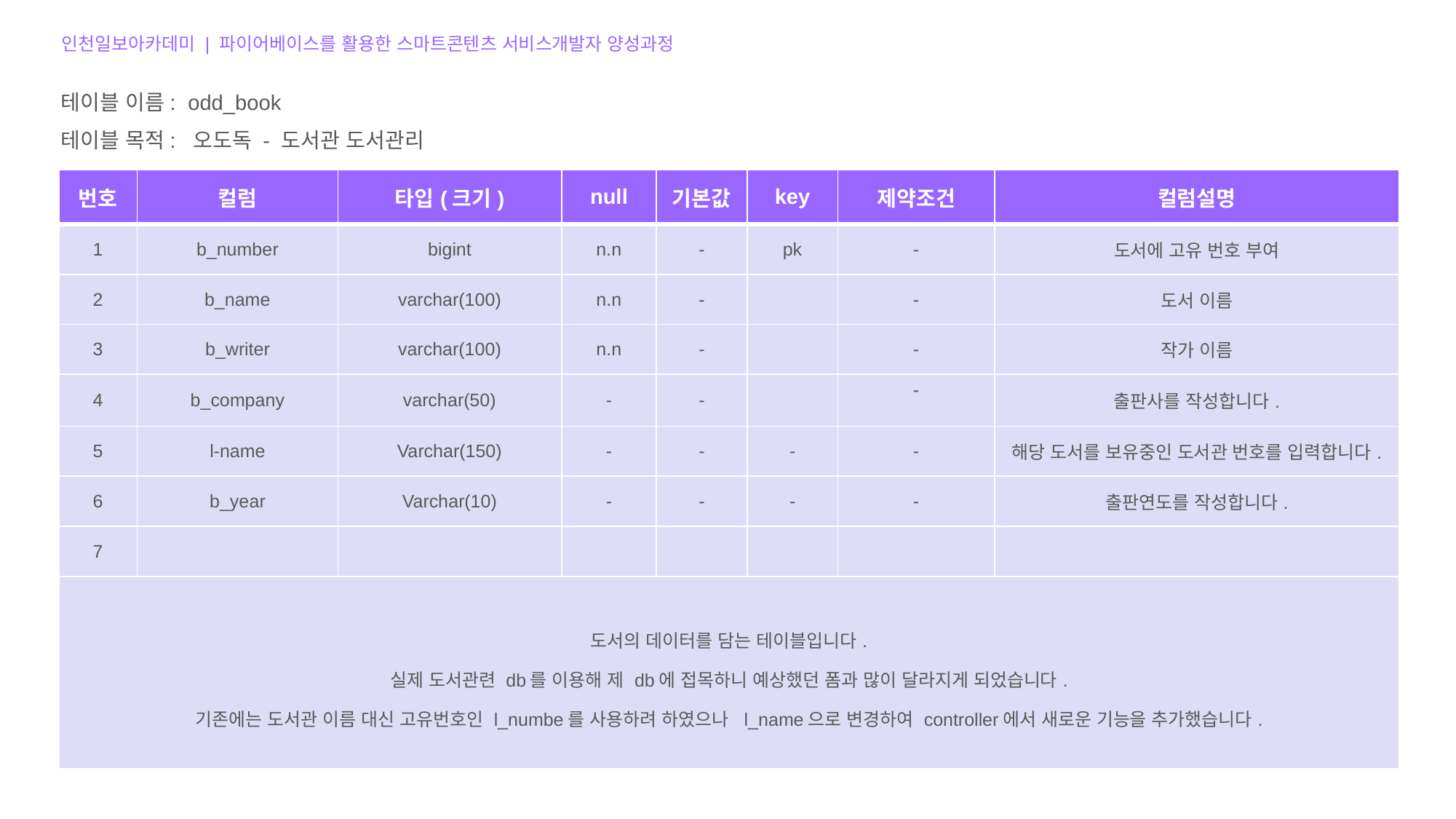

인천일보아카데미 | 파이어베이스를 활용한 스마트콘텐츠 서비스개발자 양성과정
테이블 이름:  odd_book
테이블 목적:  오도독 - 도서관 도서관리
| 번호 | 컬럼 | 타입(크기) | null | 기본값 | key | 제약조건 | 컬럼설명 |
| --- | --- | --- | --- | --- | --- | --- | --- |
| 1 | b\_number | bigint | n.n | - | pk | - | 도서에 고유 번호 부여 |
| 2 | b\_name | varchar(100) | n.n | - |  | - | 도서 이름 |
| 3 | b\_writer | varchar(100) | n.n | - |  | - | 작가 이름 |
| 4 | b\_company | varchar(50) | - | - |  | - | 출판사를 작성합니다. |
| 5 | l-name | Varchar(150) | - | - | - | - | 해당 도서를 보유중인 도서관 번호를 입력합니다. |
| 6 | b\_year | Varchar(10) | - | - | - | - | 출판연도를 작성합니다. |
| 7 |  |  |  |  |  |  |  |
| 도서의 데이터를 담는 테이블입니다. 실제 도서관련 db를 이용해 제 db에 접목하니 예상했던 폼과 많이 달라지게 되었습니다. 기존에는 도서관 이름 대신 고유번호인 l\_numbe를 사용하려 하였으나 l\_name으로 변경하여 controller에서 새로운 기능을 추가했습니다. |  |  |  |  |  |  |  |